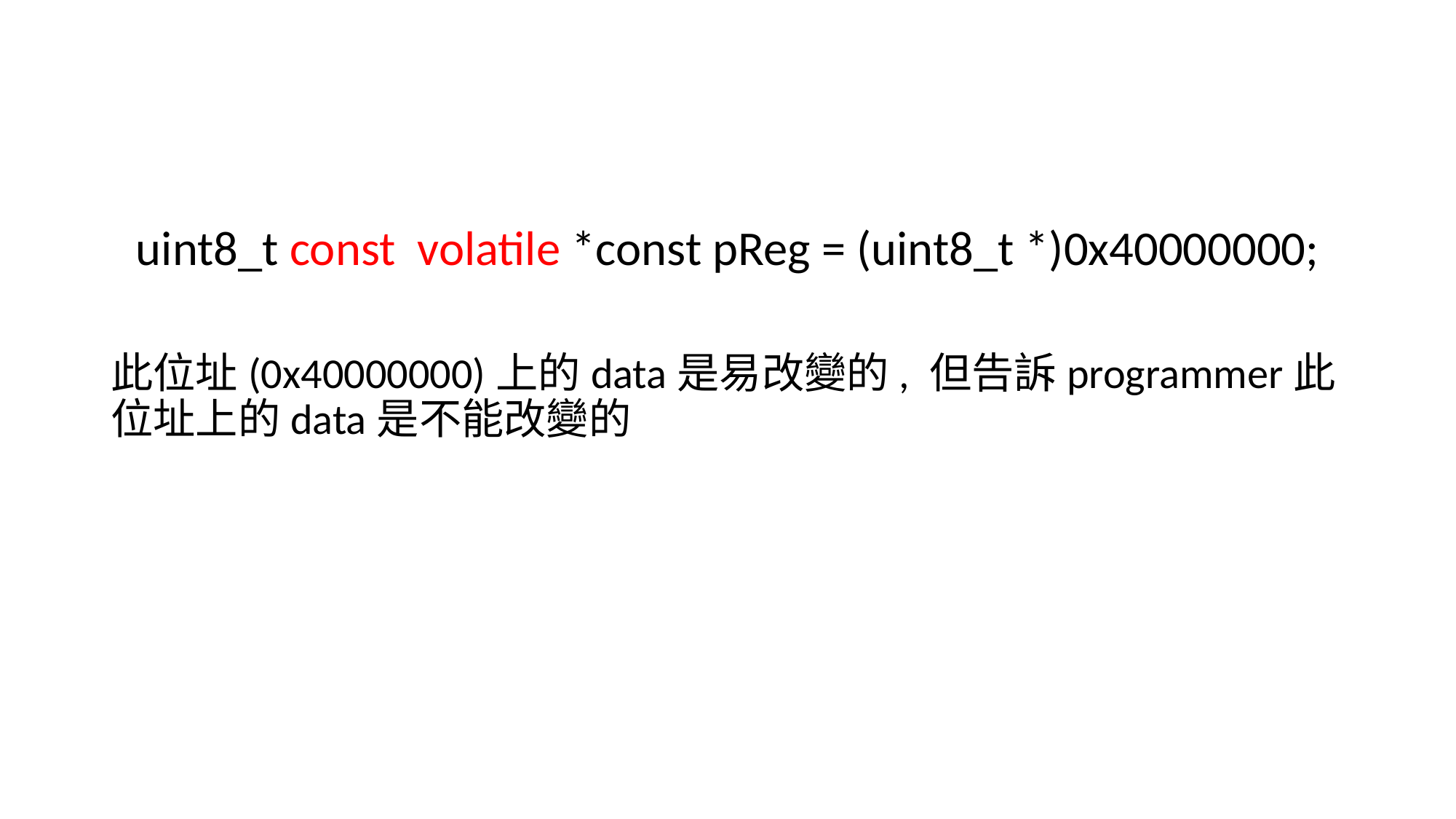

#
uint8_t const  volatile *const pReg = (uint8_t *)0x40000000;

此位址(0x40000000)上的data是易改變的, 但告訴programmer此位址上的data是不能改變的